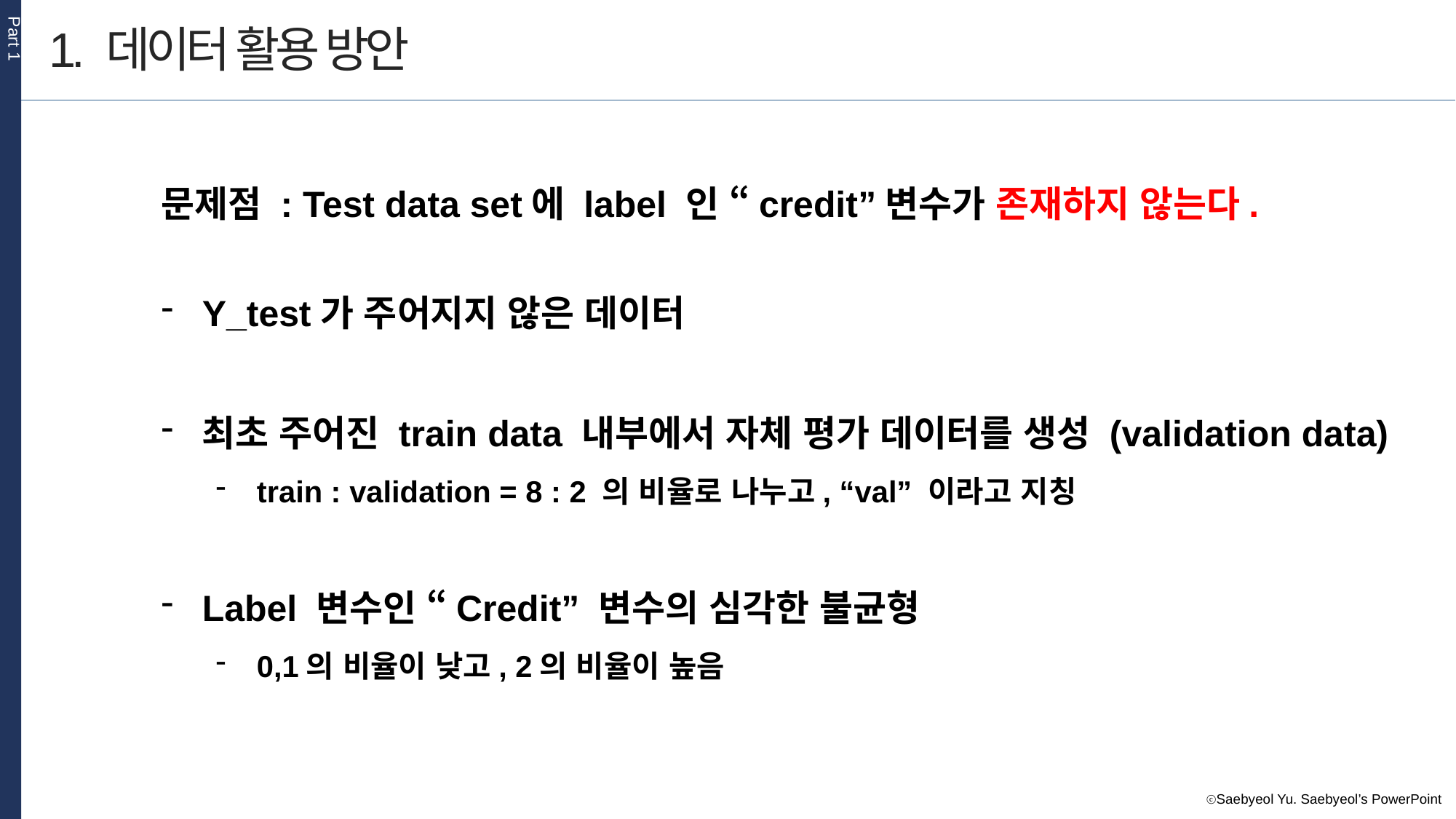

Part 1
1. 데이터 활용 방안
문제점 : Test data set에 label 인 “credit”변수가 존재하지 않는다.

Y_test가 주어지지 않은 데이터

최초 주어진 train data 내부에서 자체 평가 데이터를 생성 (validation data)
train : validation = 8 : 2 의 비율로 나누고, “val” 이라고 지칭

Label 변수인 “Credit” 변수의 심각한 불균형
0,1의 비율이 낮고, 2의 비율이 높음
주제를 입력하세요
2
주제를 입력하세요
3
주제를 입력하세요
            1